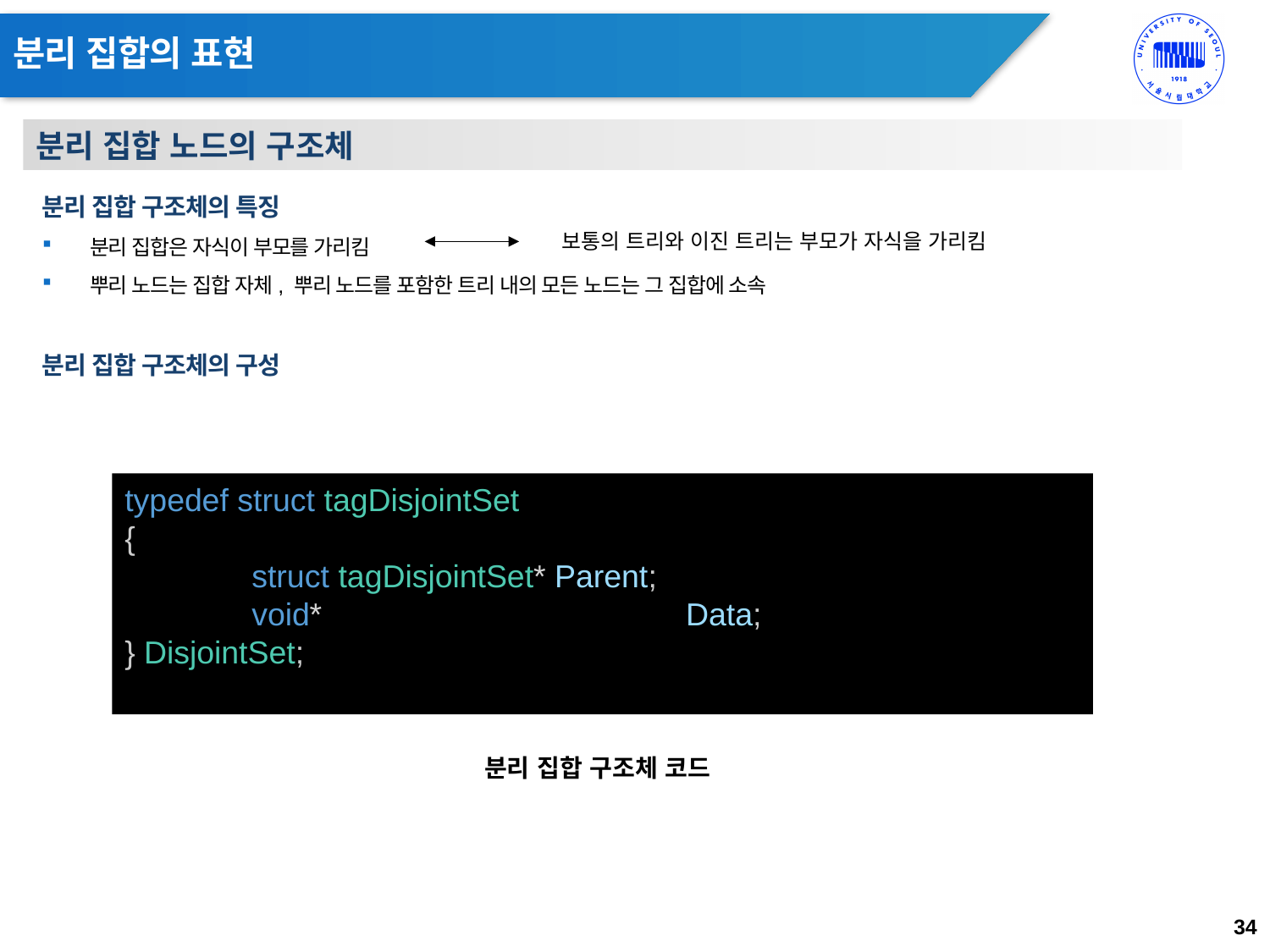

# 분리 집합의 표현
분리 집합 노드의 구조체
분리 집합 구조체의 특징
분리 집합은 자식이 부모를 가리킴
뿌리 노드는 집합 자체, 뿌리 노드를 포함한 트리 내의 모든 노드는 그 집합에 소속

분리 집합 구조체의 구성

보통의 트리와 이진 트리는 부모가 자식을 가리킴
typedef struct tagDisjointSet
{
	struct tagDisjointSet* Parent;
	void* 			      Data;
} DisjointSet;

분리 집합 구조체 코드
34